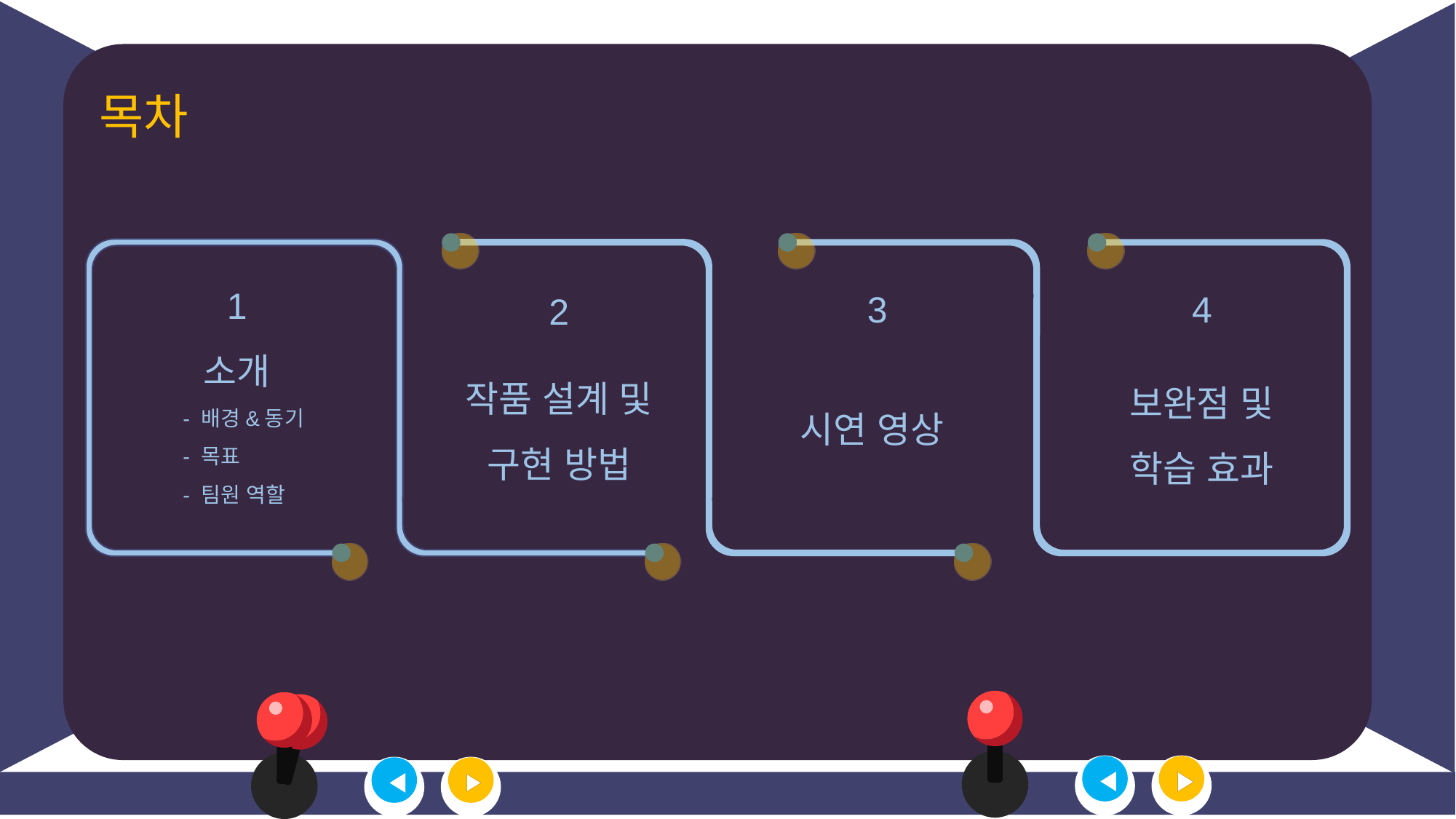

목차

1
소개
- 배경&동기
- 목표
- 팀원 역할

3

시연 영상

4

보완점 및
학습 효과

2

작품 설계 및
구현 방법

◀
▶

◀
▶